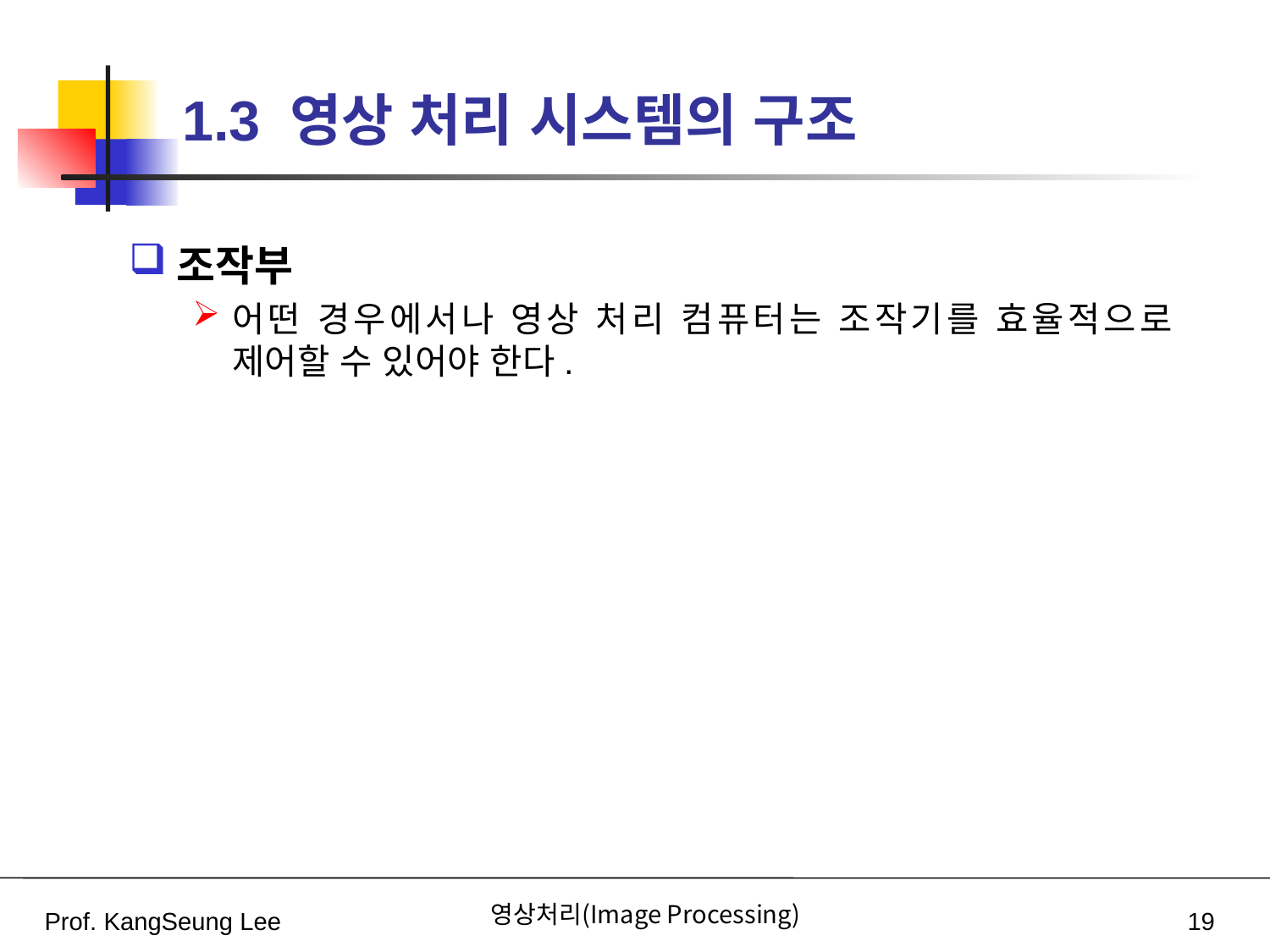

# 1.3 영상 처리 시스템의 구조
조작부
어떤 경우에서나 영상 처리 컴퓨터는 조작기를 효율적으로 제어할 수 있어야 한다.
Prof. KangSeung Lee
영상처리(Image Processing)
19